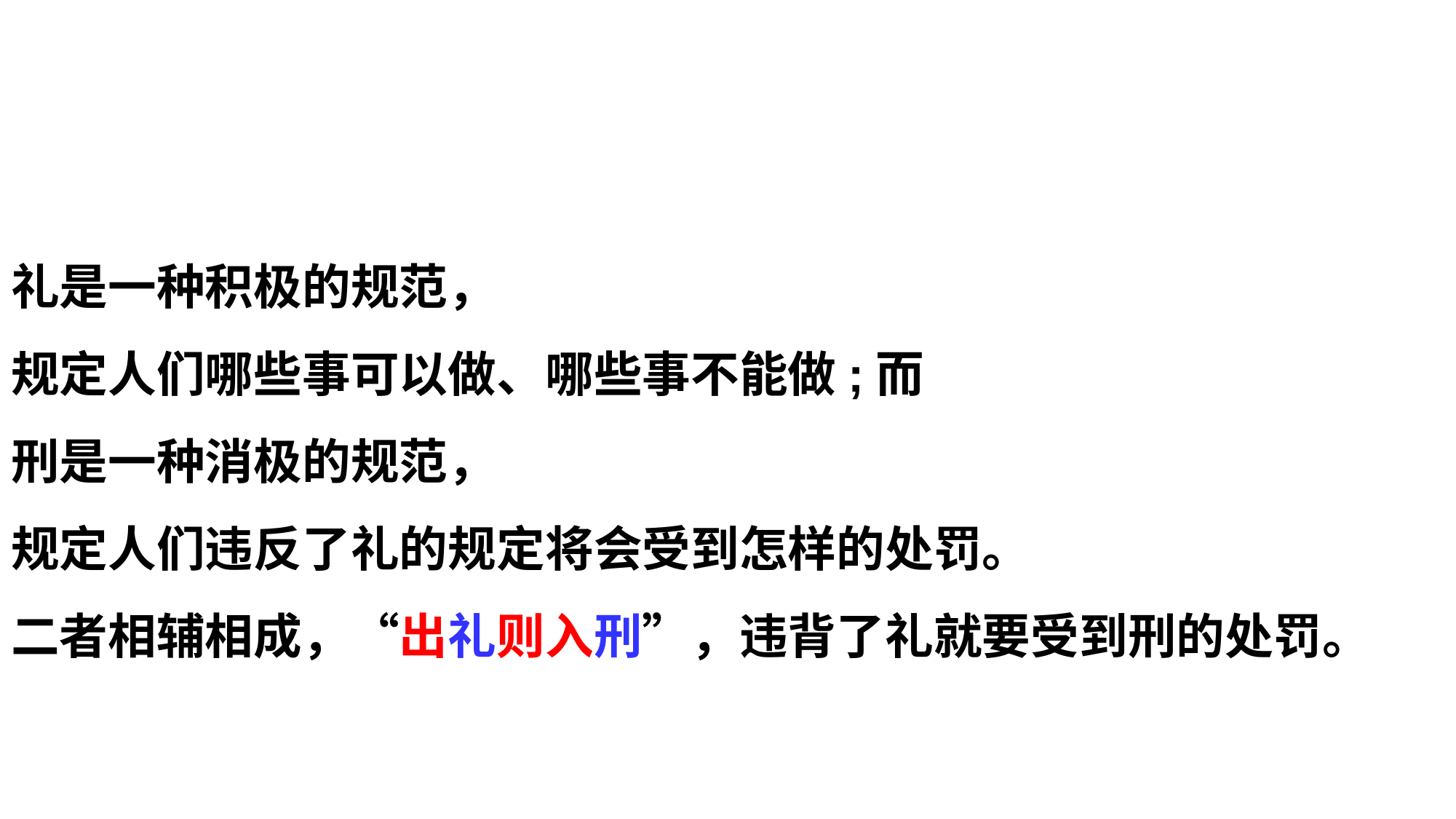

礼是一种积极的规范，
规定人们哪些事可以做、哪些事不能做;而
刑是一种消极的规范，
规定人们违反了礼的规定将会受到怎样的处罚。
二者相辅相成，“出礼则入刑”，违背了礼就要受到刑的处罚。